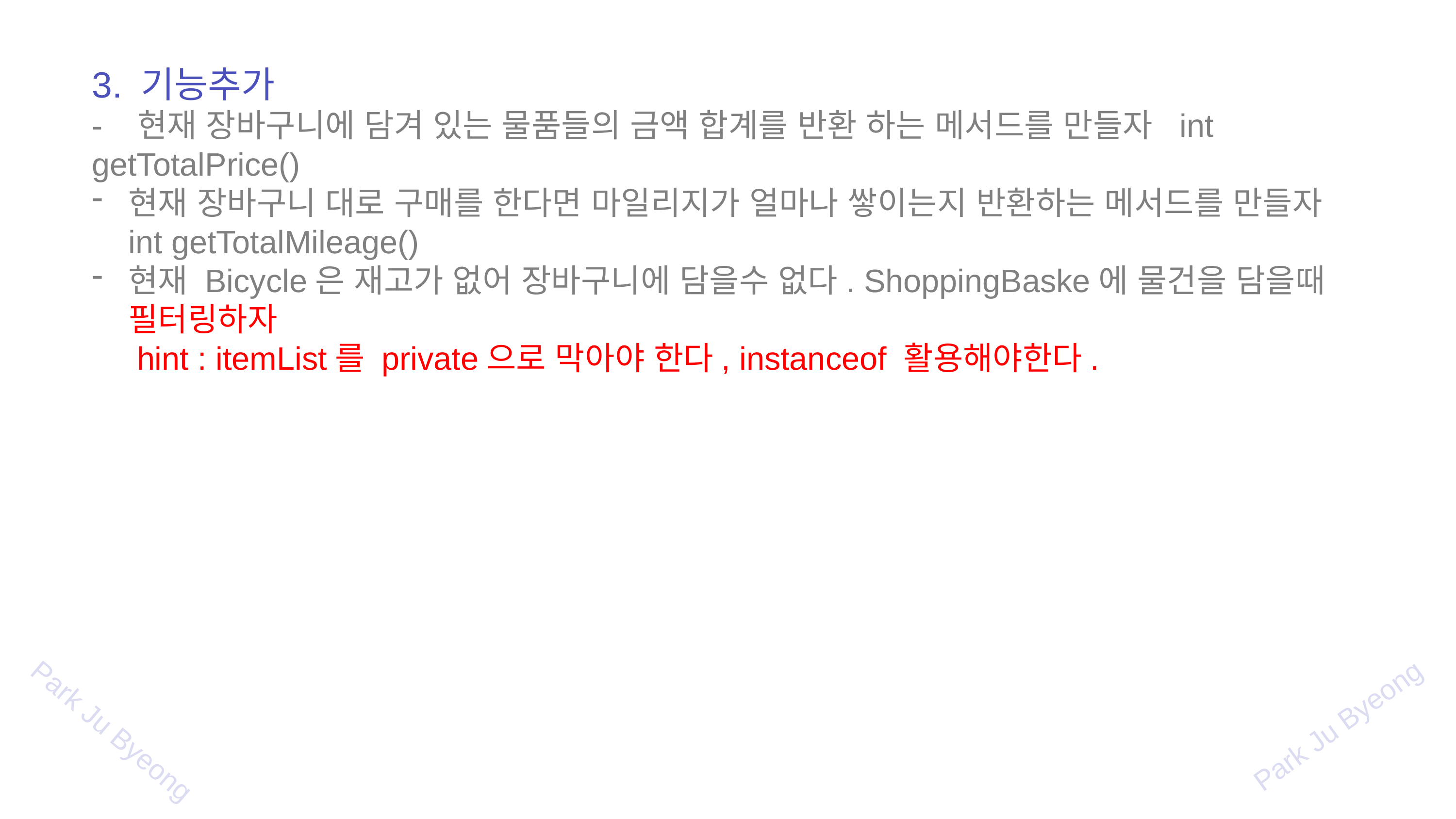

3. 기능추가
-   현재 장바구니에 담겨 있는 물품들의 금액 합계를 반환 하는 메서드를 만들자  int getTotalPrice()
현재 장바구니 대로 구매를 한다면 마일리지가 얼마나 쌓이는지 반환하는 메서드를 만들자  int getTotalMileage()
현재 Bicycle은 재고가 없어 장바구니에 담을수 없다. ShoppingBaske에 물건을 담을때 필터링하자
     hint : itemList를 private으로 막아야 한다, instanceof 활용해야한다.